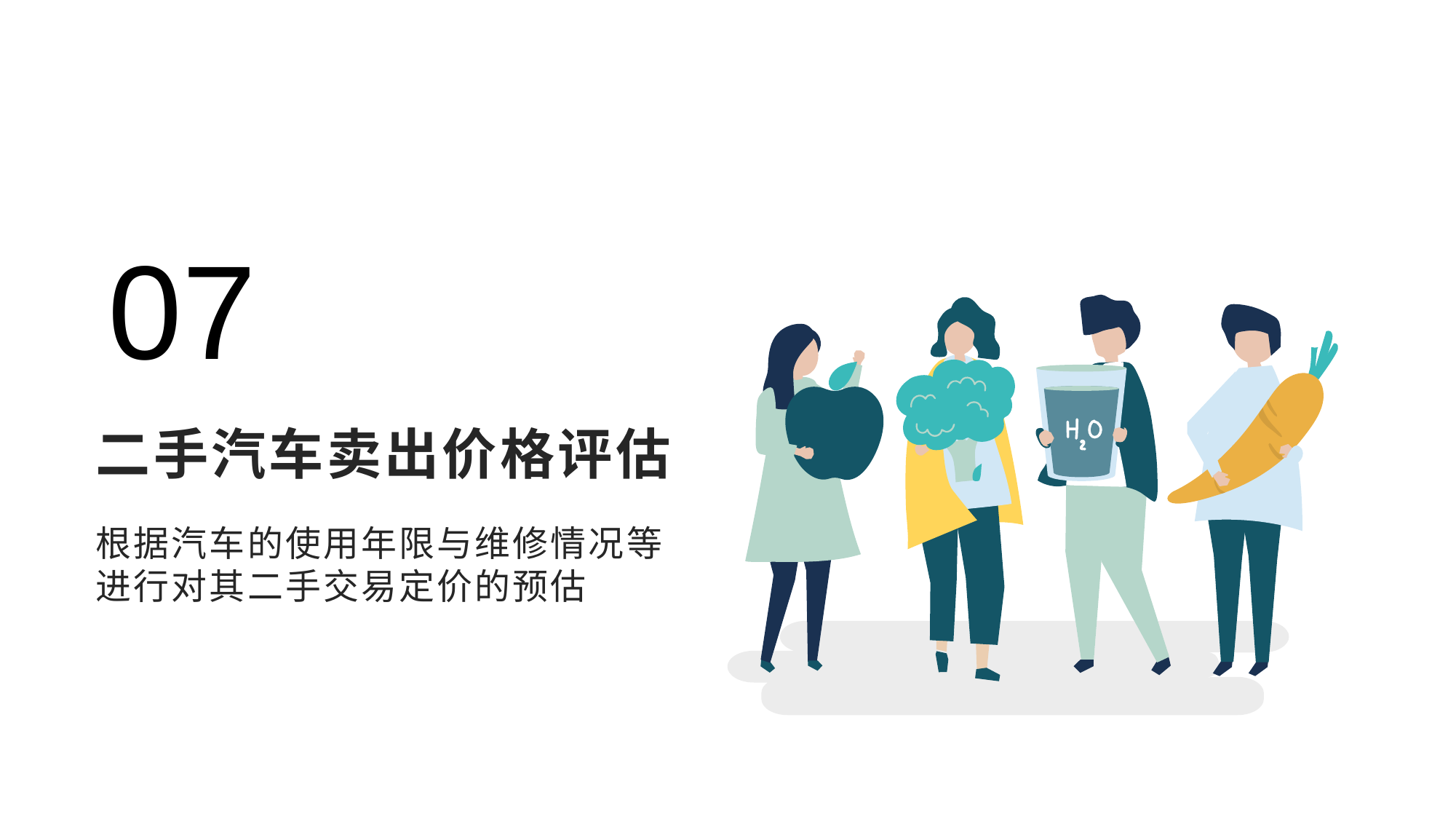

07
# 二手汽车卖出价格评估
根据汽车的使用年限与维修情况等进行对其二手交易定价的预估